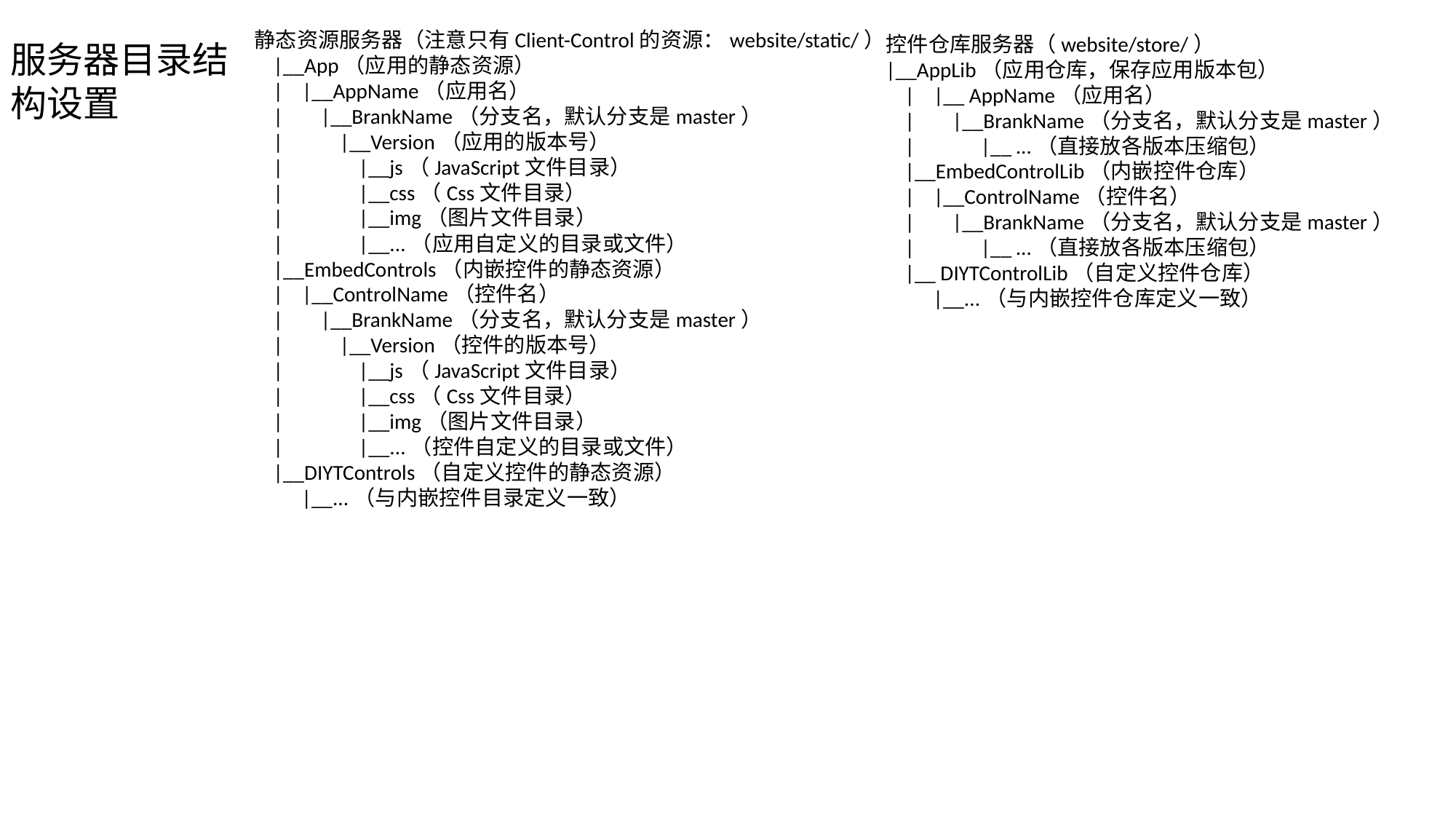

静态资源服务器（注意只有Client-Control的资源：website/static/）
    |__App（应用的静态资源）
    |    |__AppName（应用名）
    |        |__BrankName（分支名，默认分支是master）
    |            |__Version（应用的版本号）
    |                |__js（JavaScript文件目录）
    |                |__css（Css文件目录）
    |                |__img（图片文件目录）
    |                |__...（应用自定义的目录或文件）
    |__EmbedControls（内嵌控件的静态资源）
    |    |__ControlName（控件名）
    |        |__BrankName（分支名，默认分支是master）
    |            |__Version（控件的版本号）
    |                |__js（JavaScript文件目录）
    |                |__css（Css文件目录）
    |                |__img（图片文件目录）
    |                |__...（控件自定义的目录或文件）
    |__DIYTControls（自定义控件的静态资源）
          |__...（与内嵌控件目录定义一致）
控件仓库服务器（website/store/）
|__AppLib（应用仓库，保存应用版本包）
    |    |__ AppName（应用名）
    |        |__BrankName（分支名，默认分支是master）
    |              |__ …（直接放各版本压缩包）
    |__EmbedControlLib（内嵌控件仓库）
    |    |__ControlName（控件名）
    |        |__BrankName（分支名，默认分支是master）
    |              |__ …（直接放各版本压缩包）
    |__ DIYTControlLib（自定义控件仓库）
          |__...（与内嵌控件仓库定义一致）
服务器目录结构设置